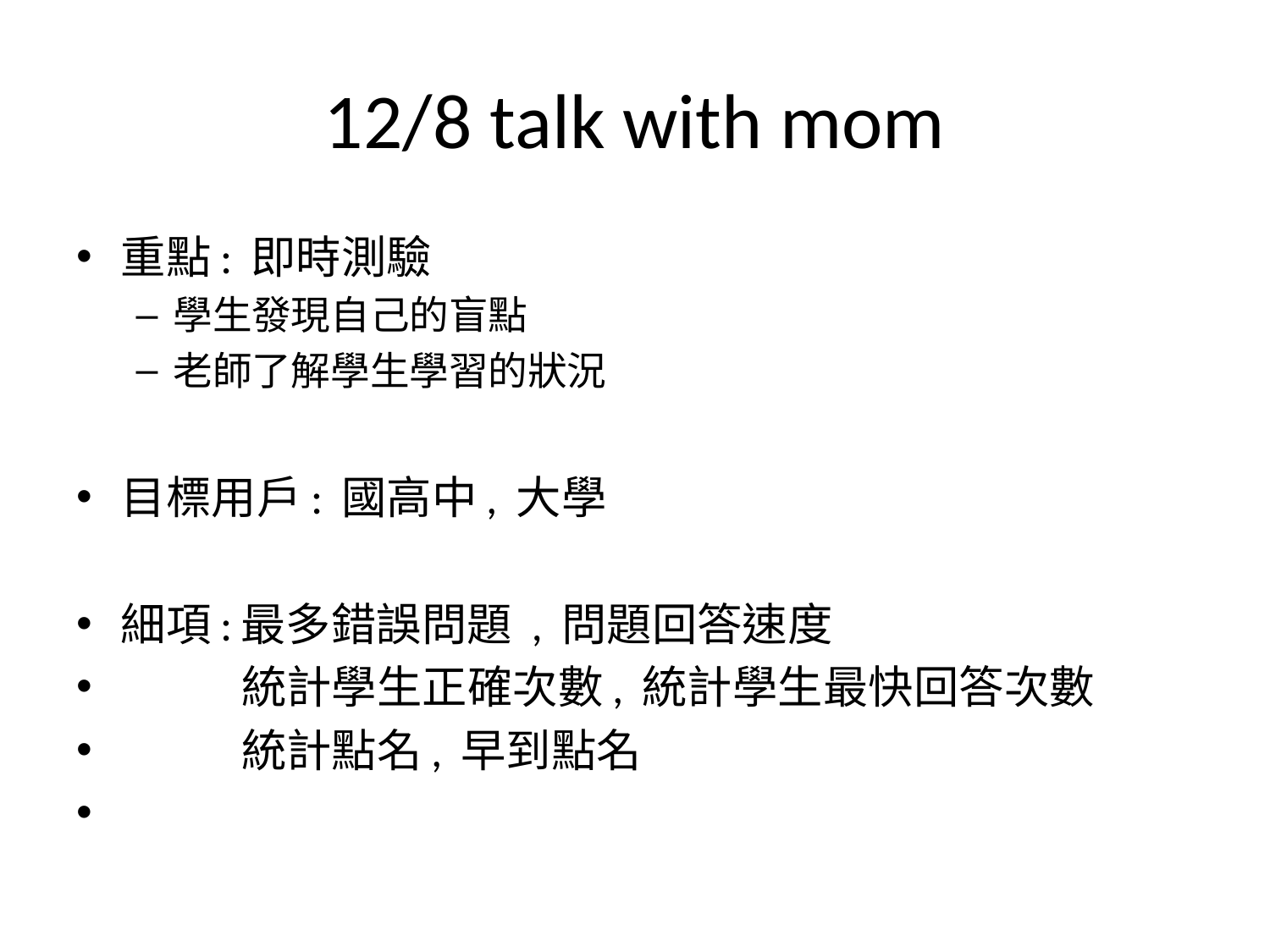

# 12/8 talk with mom
重點: 即時測驗
學生發現自己的盲點
老師了解學生學習的狀況

目標用戶: 國高中, 大學

細項:最多錯誤問題 , 問題回答速度
           統計學生正確次數, 統計學生最快回答次數
           統計點名, 早到點名